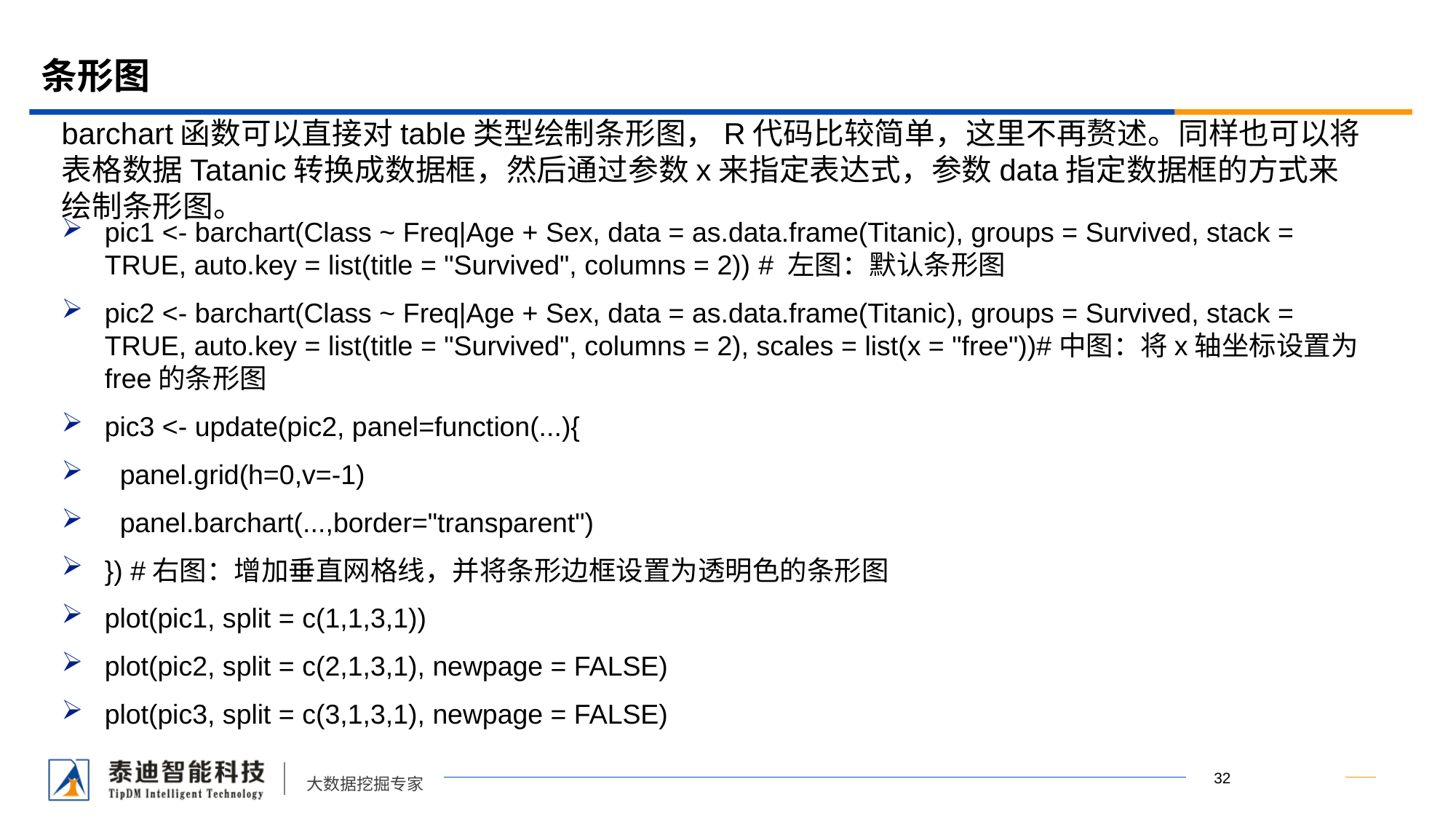

# 条形图
barchart函数可以直接对table类型绘制条形图，R代码比较简单，这里不再赘述。同样也可以将表格数据Tatanic转换成数据框，然后通过参数x来指定表达式，参数data指定数据框的方式来绘制条形图。
pic1 <- barchart(Class ~ Freq|Age + Sex, data = as.data.frame(Titanic), groups = Survived, stack = TRUE, auto.key = list(title = "Survived", columns = 2)) # 左图：默认条形图
pic2 <- barchart(Class ~ Freq|Age + Sex, data = as.data.frame(Titanic), groups = Survived, stack = TRUE, auto.key = list(title = "Survived", columns = 2), scales = list(x = "free"))#中图：将x轴坐标设置为free的条形图
pic3 <- update(pic2, panel=function(...){
  panel.grid(h=0,v=-1)
  panel.barchart(...,border="transparent")
}) #右图：增加垂直网格线，并将条形边框设置为透明色的条形图
plot(pic1, split = c(1,1,3,1))
plot(pic2, split = c(2,1,3,1), newpage = FALSE)
plot(pic3, split = c(3,1,3,1), newpage = FALSE)